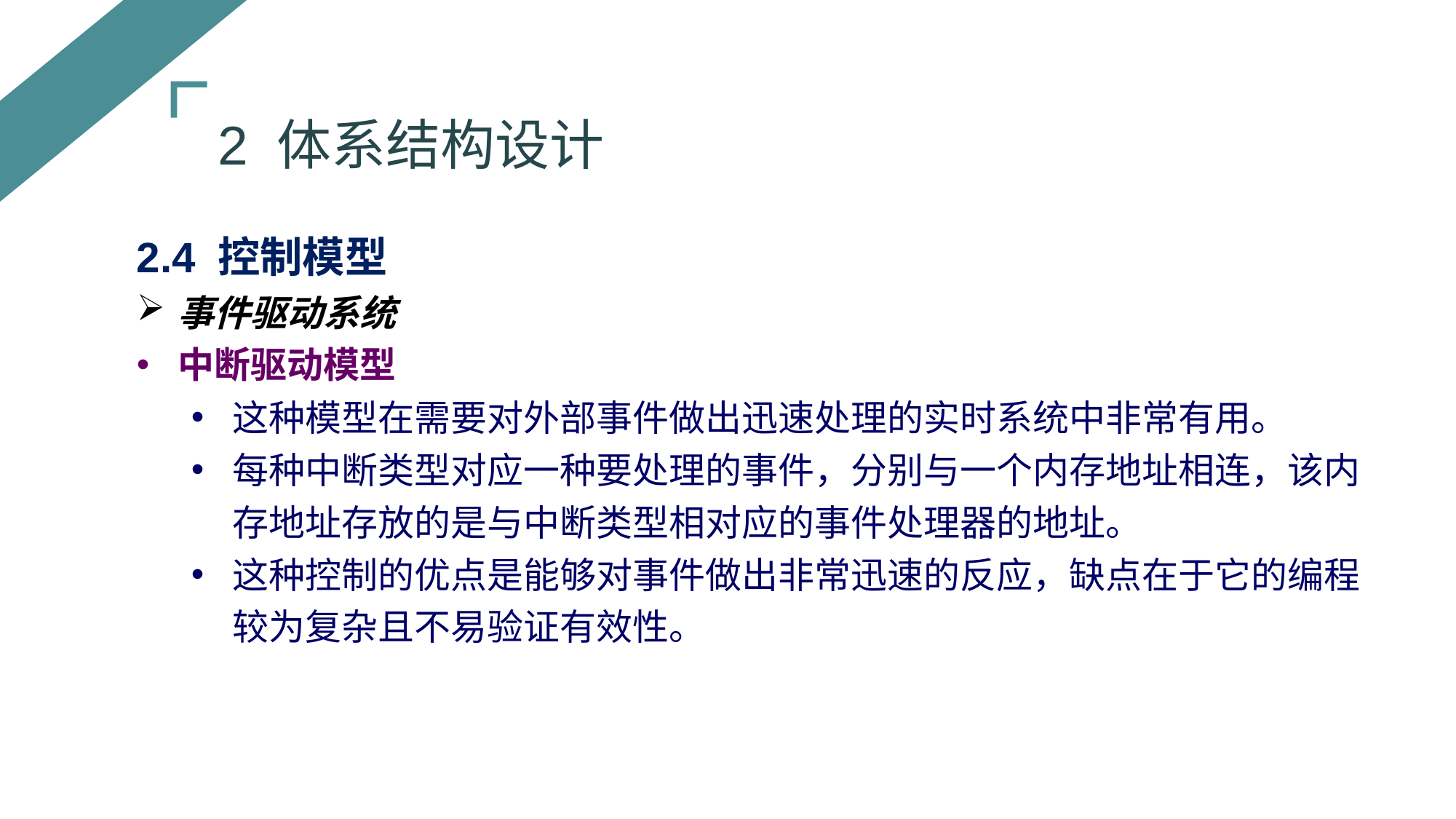

2 体系结构设计
2.4 控制模型
事件驱动系统
中断驱动模型
这种模型在需要对外部事件做出迅速处理的实时系统中非常有用。
每种中断类型对应一种要处理的事件，分别与一个内存地址相连，该内存地址存放的是与中断类型相对应的事件处理器的地址。
这种控制的优点是能够对事件做出非常迅速的反应，缺点在于它的编程较为复杂且不易验证有效性。